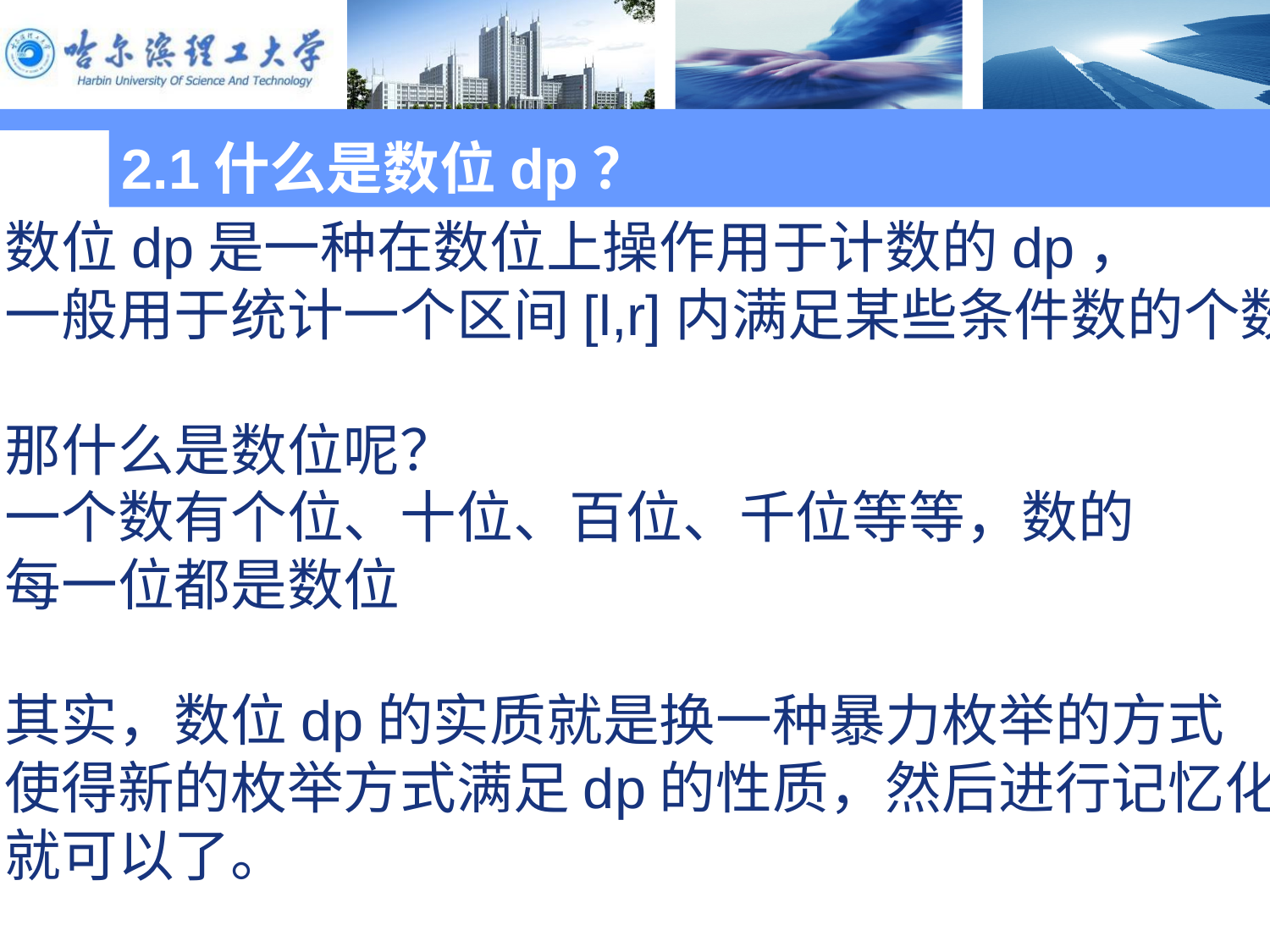

2.1什么是数位dp？
数位dp是一种在数位上操作用于计数的dp，
一般用于统计一个区间[l,r]内满足某些条件数的个数

那什么是数位呢？
一个数有个位、十位、百位、千位等等，数的
每一位都是数位

其实，数位dp的实质就是换一种暴力枚举的方式
使得新的枚举方式满足dp的性质，然后进行记忆化
就可以了。